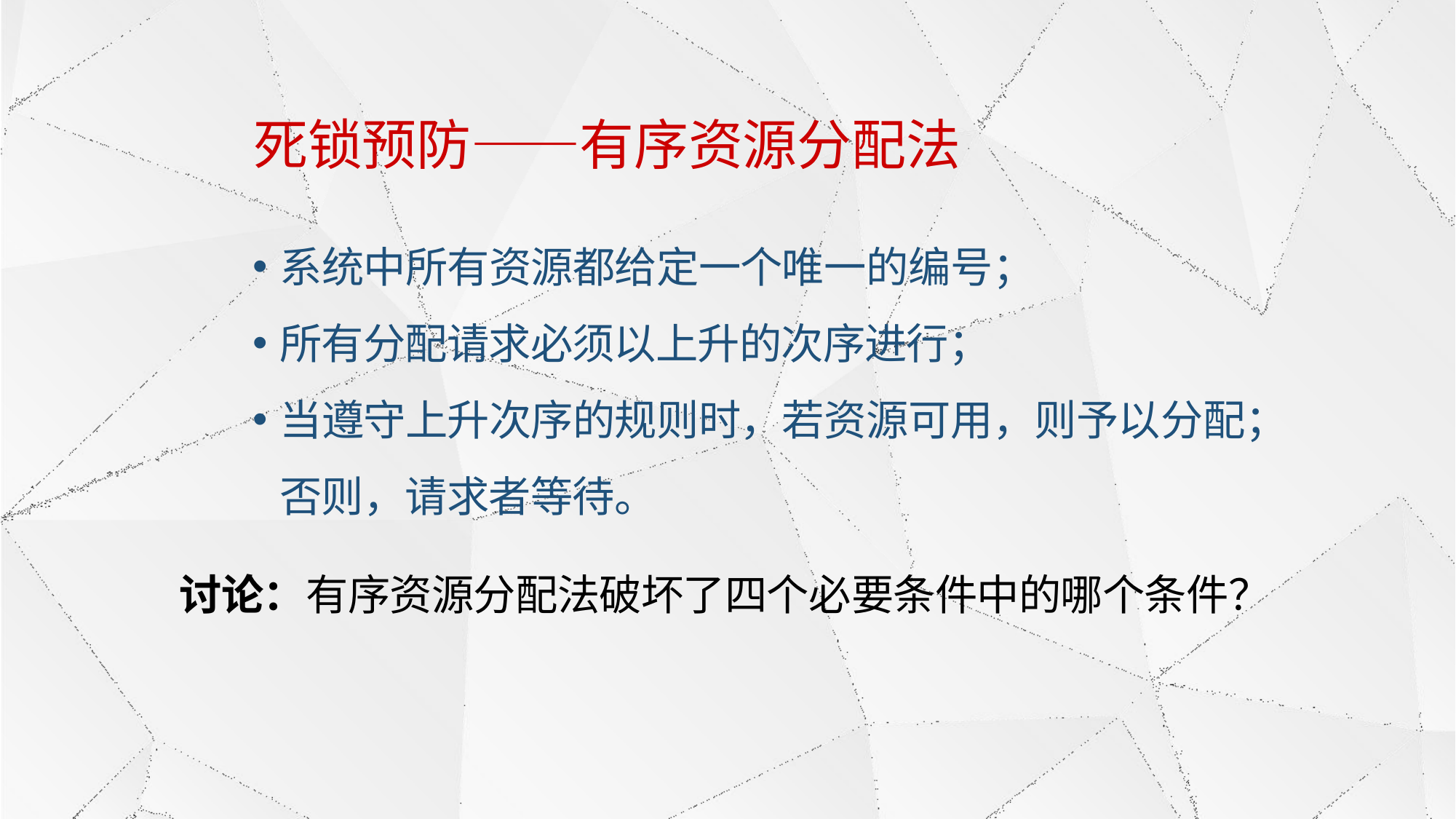

# 死锁预防——有序资源分配法
系统中所有资源都给定一个唯一的编号；
所有分配请求必须以上升的次序进行；
当遵守上升次序的规则时，若资源可用，则予以分配；否则，请求者等待。

讨论：有序资源分配法破坏了四个必要条件中的哪个条件？